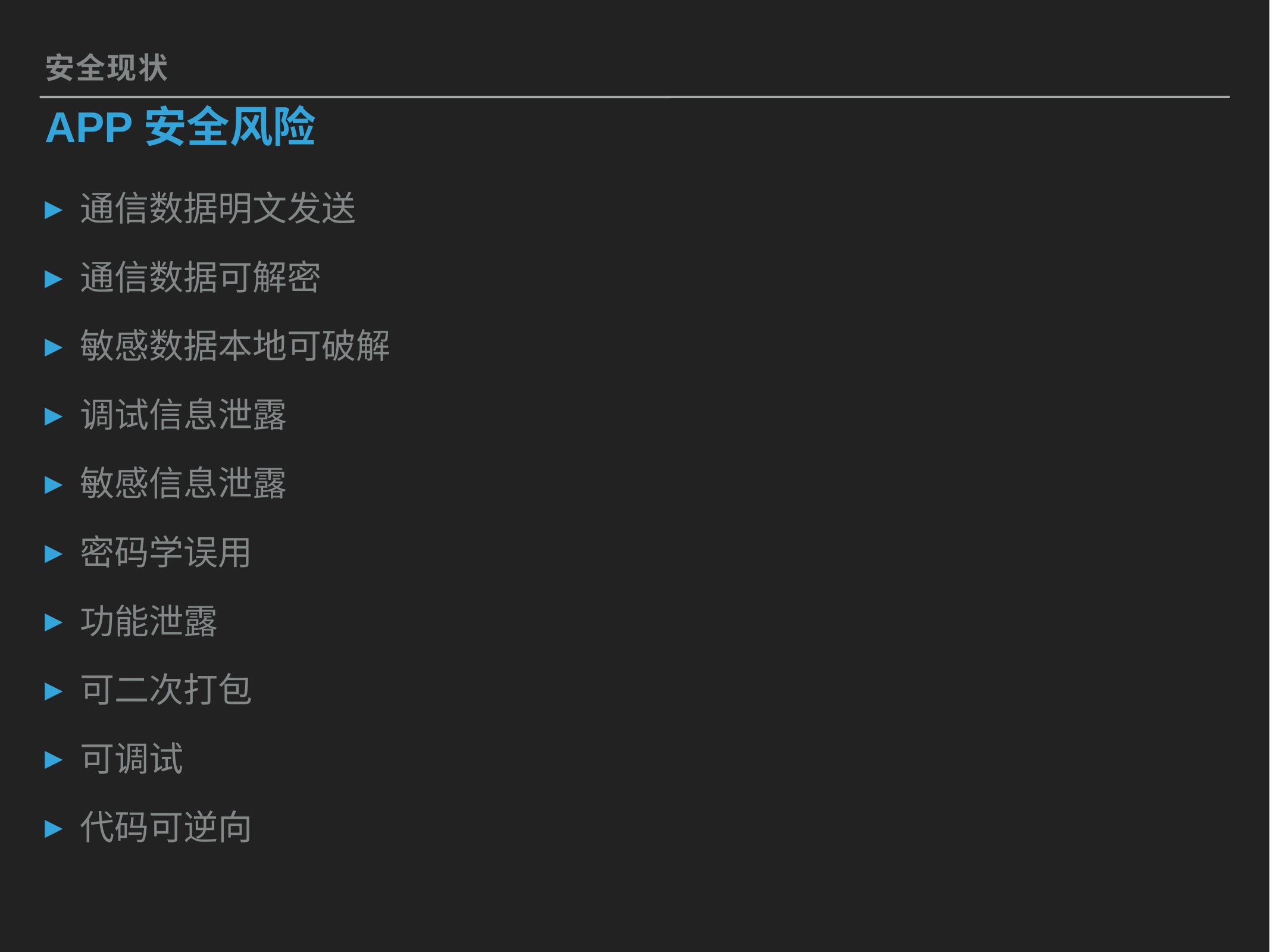

安全现状
# App安全风险
通信数据明文发送
通信数据可解密
敏感数据本地可破解
调试信息泄露
敏感信息泄露
密码学误用
功能泄露
可二次打包
可调试
代码可逆向